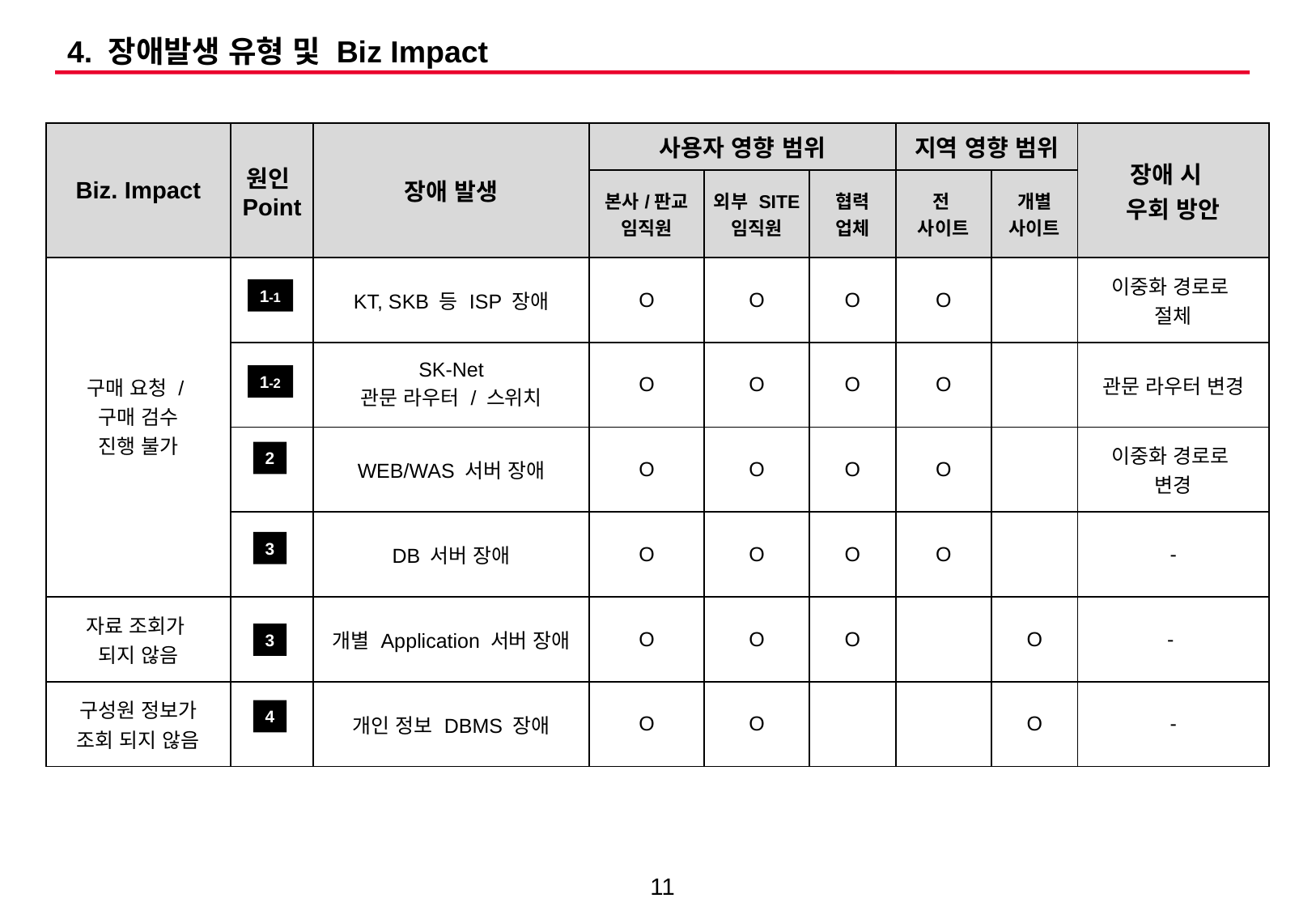

# 4. 장애발생 유형 및 Biz Impact
| Biz. Impact | 원인Point | 장애 발생 | 사용자 영향 범위 |  |  | 지역 영향 범위 |  | 장애 시 우회 방안 |
| --- | --- | --- | --- | --- | --- | --- | --- | --- |
|  |  |  | 본사/판교 임직원 | 외부 SITE 임직원 | 협력 업체 | 전 사이트 | 개별 사이트 |  |
| 구매 요청 / 구매 검수 진행 불가 |  | KT, SKB 등 ISP 장애 | O | O | O | O |  | 이중화 경로로 절체 |
|  |  | SK-Net 관문 라우터 / 스위치 | O | O | O | O |  | 관문 라우터 변경 |
|  |  | WEB/WAS 서버 장애 | O | O | O | O |  | 이중화 경로로 변경 |
|  |  | DB 서버 장애 | O | O | O | O |  | - |
| 자료 조회가 되지 않음 |  | 개별 Application 서버 장애 | O | O | O |  | O | - |
| 구성원 정보가 조회 되지 않음 |  | 개인 정보 DBMS 장애 | O | O |  |  | O | - |
1-1
1-2
2
3
3
4